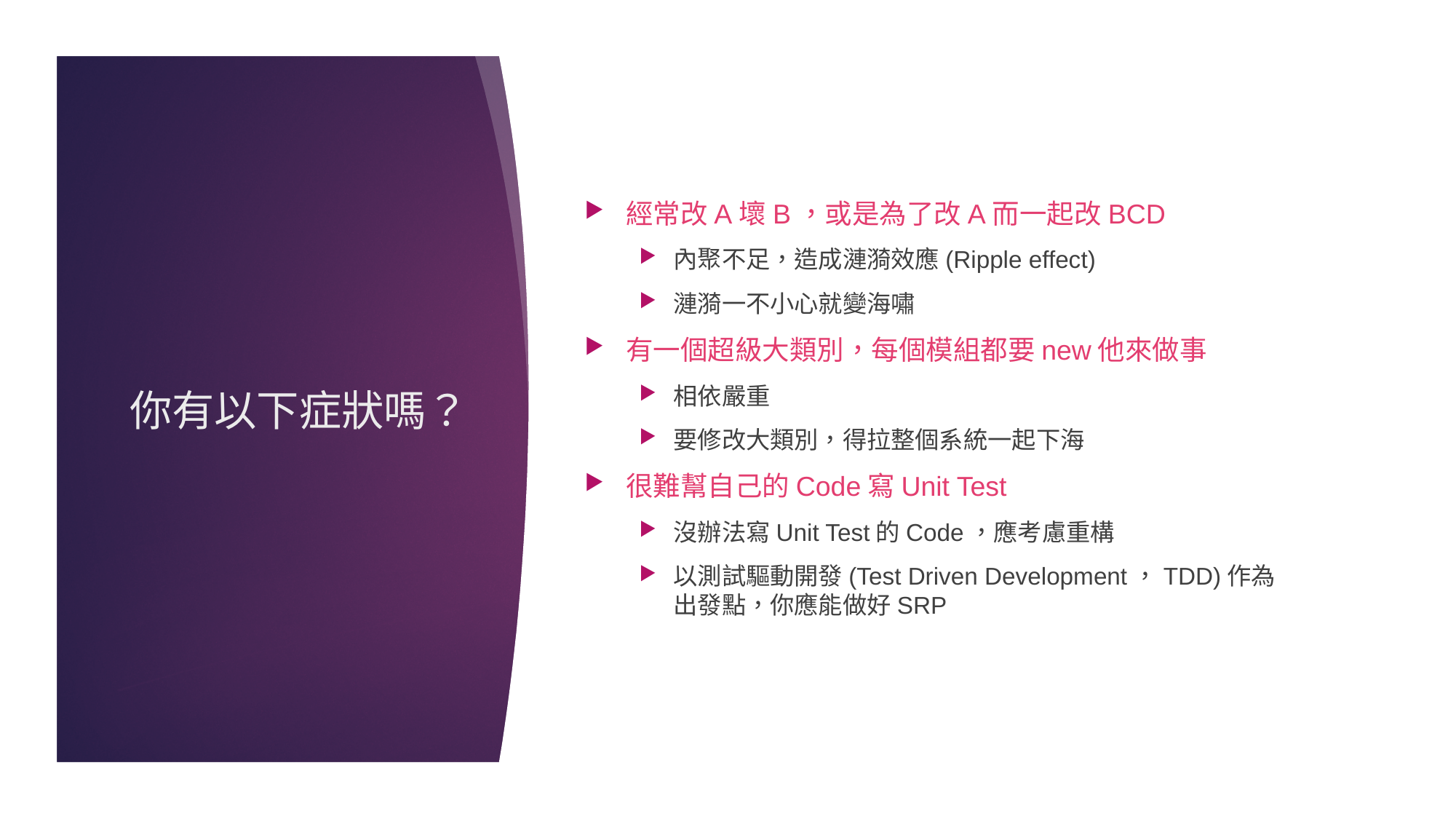

經常改A壞B，或是為了改A而一起改BCD
內聚不足，造成漣漪效應(Ripple effect)
漣漪一不小心就變海嘯
有一個超級大類別，每個模組都要new他來做事
相依嚴重
要修改大類別，得拉整個系統一起下海
很難幫自己的Code寫Unit Test
沒辦法寫Unit Test的Code，應考慮重構
以測試驅動開發(Test Driven Development，TDD)作為出發點，你應能做好SRP
# 你有以下症狀嗎？